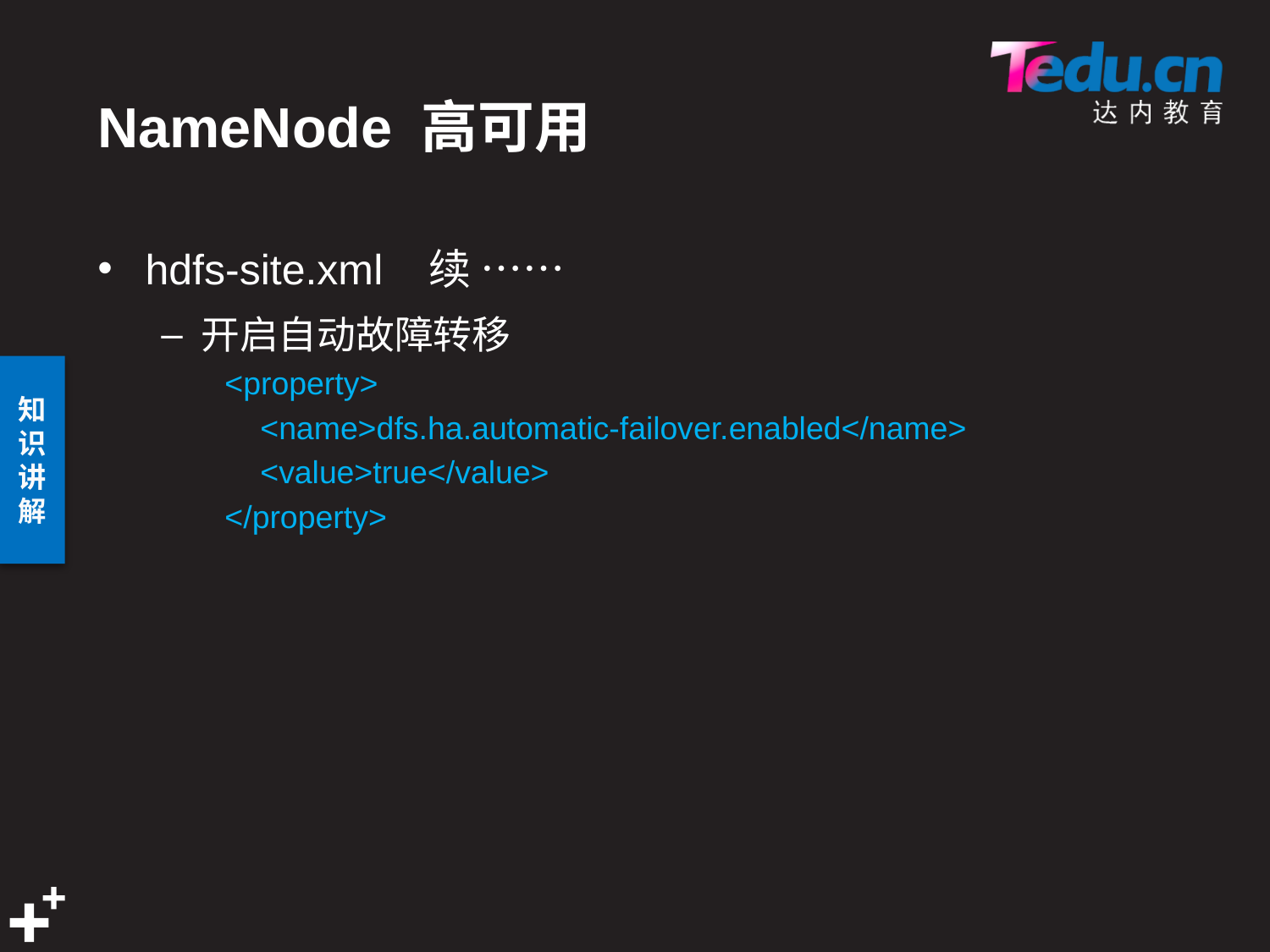

# NameNode 高可用
hdfs-site.xml   续 ……
开启自动故障转移
<property>
    <name>dfs.ha.automatic-failover.enabled</name>
    <value>true</value>
</property>